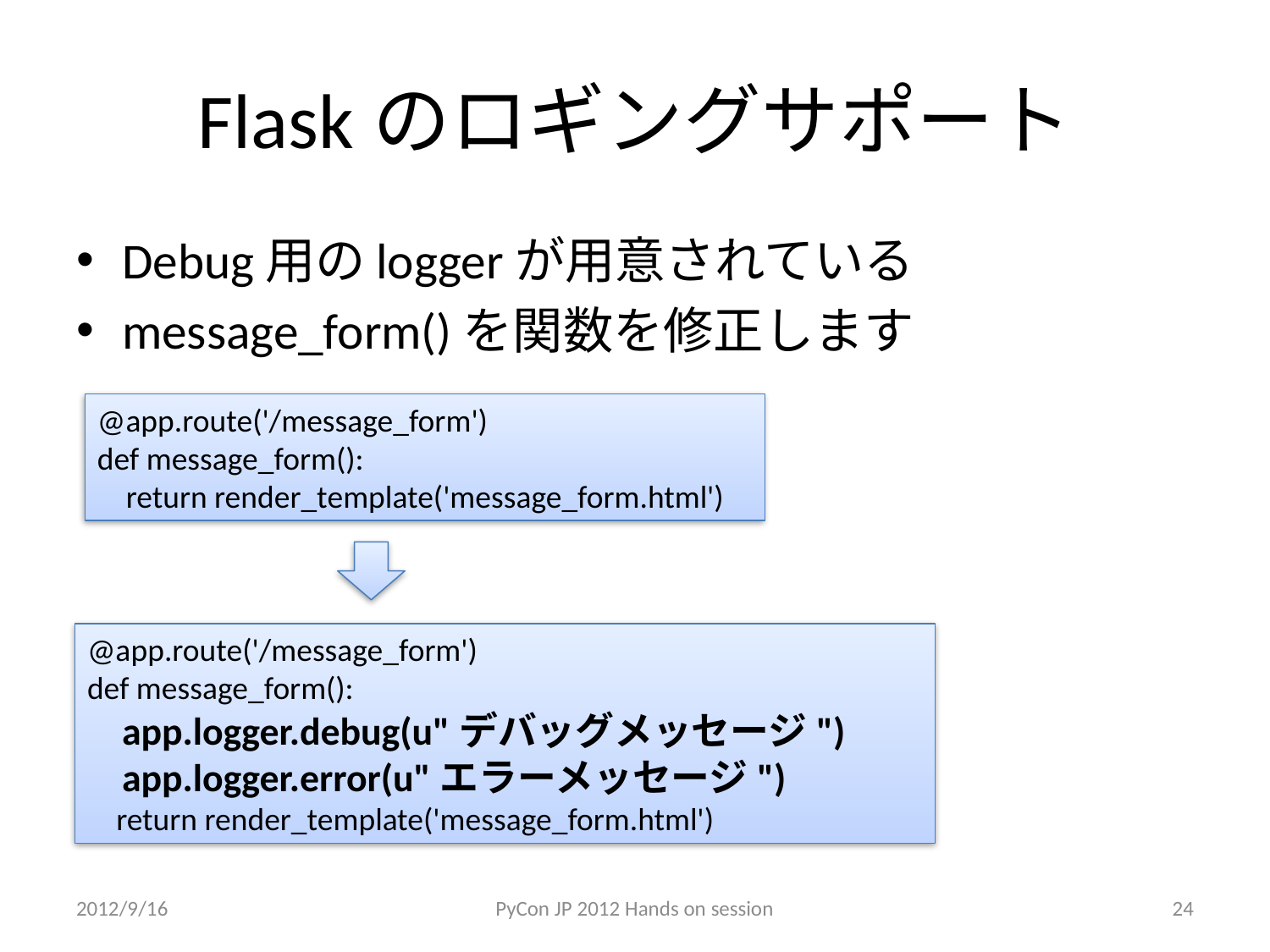

# Flaskのロギングサポート
Debug用のloggerが用意されている
message_form()を関数を修正します
@app.route('/message_form')
def message_form():
    return render_template('message_form.html')

@app.route('/message_form')
def message_form():
    app.logger.debug(u"デバッグメッセージ")
    app.logger.error(u"エラーメッセージ")
    return render_template('message_form.html')
2012/9/16
PyCon JP 2012 Hands on session
24